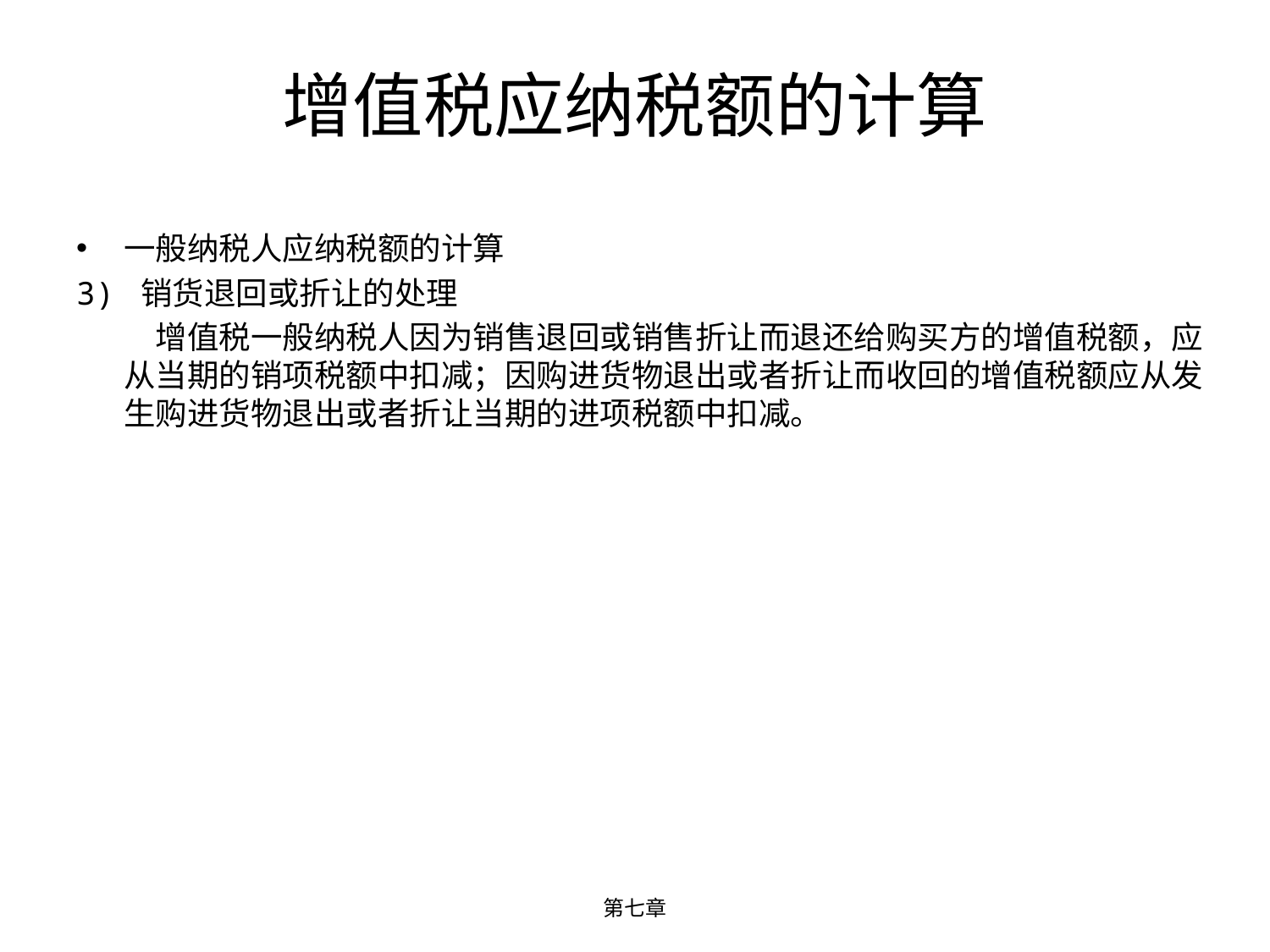

# 增值税应纳税额的计算
一般纳税人应纳税额的计算
3) 销货退回或折让的处理
          增值税一般纳税人因为销售退回或销售折让而退还给购买方的增值税额，应从当期的销项税额中扣减；因购进货物退出或者折让而收回的增值税额应从发生购进货物退出或者折让当期的进项税额中扣减。

第七章
78